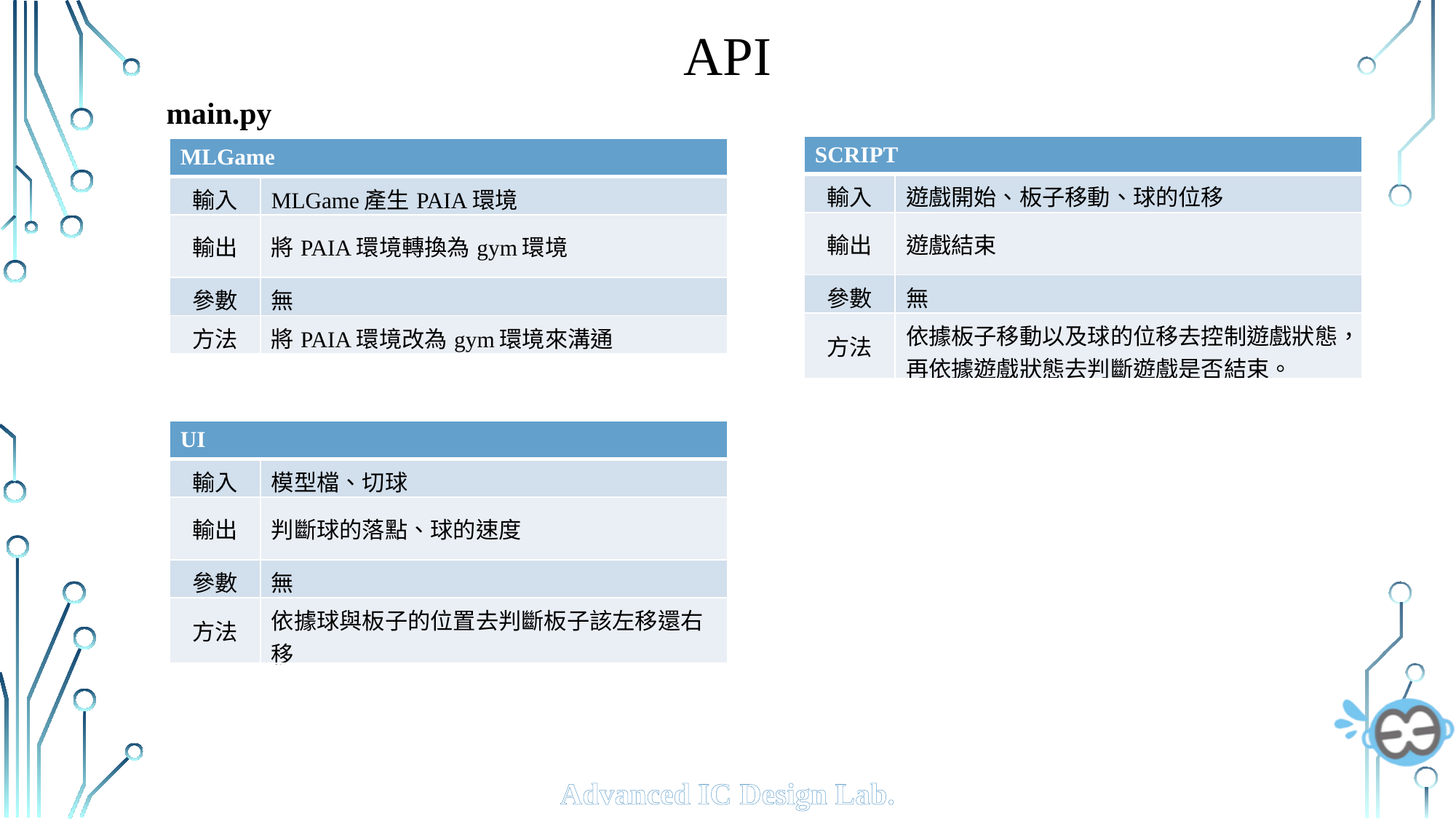

# API
main.py
| SCRIPT |  |
| --- | --- |
| 輸入 | 遊戲開始、板子移動、球的位移 |
| 輸出 | 遊戲結束 |
| 參數 | 無 |
| 方法 | 依據板子移動以及球的位移去控制遊戲狀態，再依據遊戲狀態去判斷遊戲是否結束。 |
| MLGame |  |
| --- | --- |
| 輸入 | MLGame產生PAIA環境 |
| 輸出 | 將PAIA環境轉換為gym環境 |
| 參數 | 無 |
| 方法 | 將PAIA環境改為gym環境來溝通 |
| UI |  |
| --- | --- |
| 輸入 | 模型檔、切球 |
| 輸出 | 判斷球的落點、球的速度 |
| 參數 | 無 |
| 方法 | 依據球與板子的位置去判斷板子該左移還右移 |